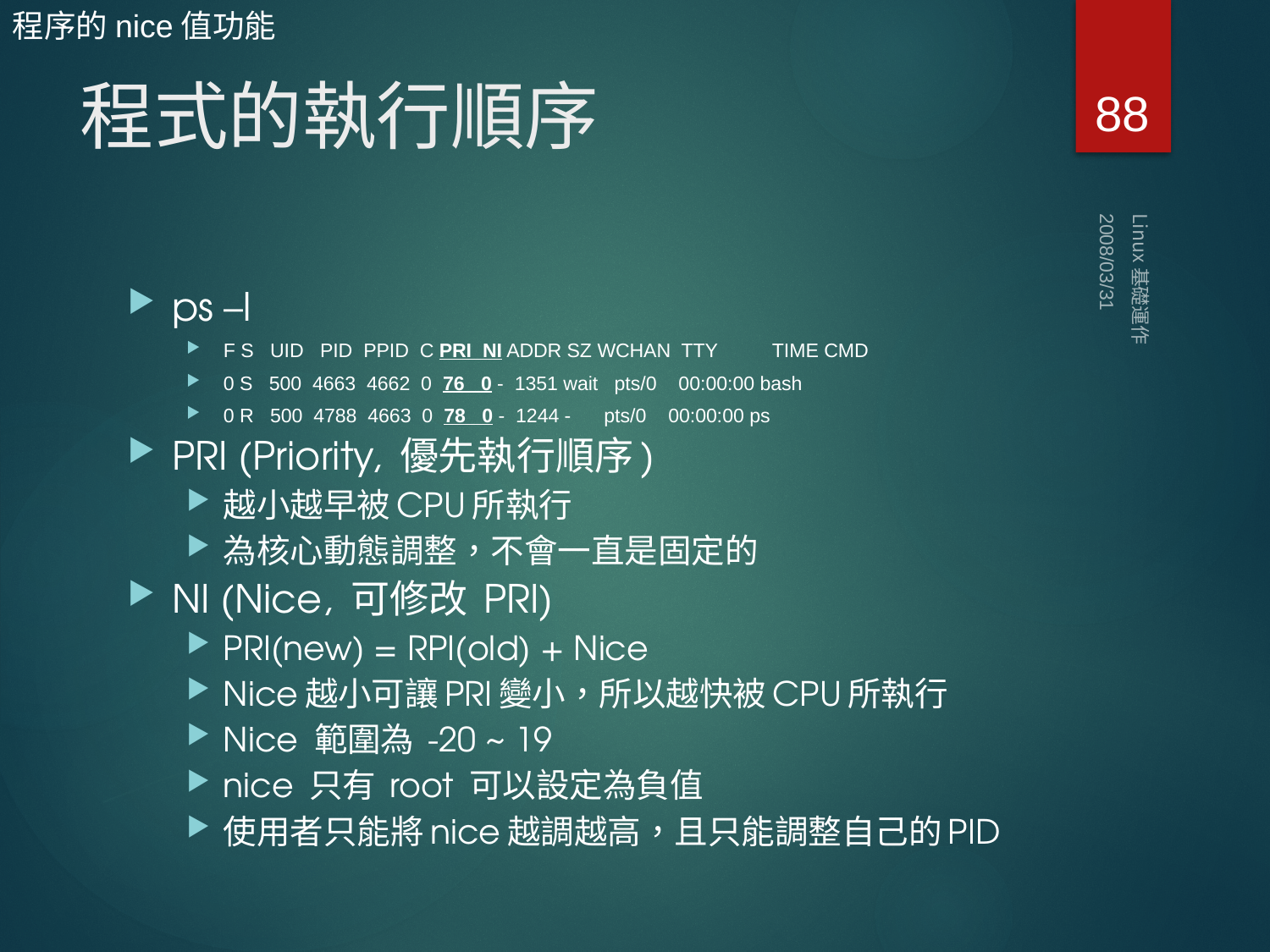

程序的nice值功能
88
# 程式的執行順序
2008/03/31
ps –l
F S   UID   PID  PPID  C PRI  NI ADDR SZ WCHAN  TTY          TIME CMD
0 S   500  4663  4662  0  76   0 -  1351 wait   pts/0    00:00:00 bash
0 R   500  4788  4663  0  78   0 -  1244 -      pts/0    00:00:00 ps
PRI (Priority, 優先執行順序)
越小越早被CPU所執行
為核心動態調整，不會一直是固定的
NI (Nice, 可修改 PRI)
PRI(new) = RPI(old) + Nice
Nice越小可讓PRI變小，所以越快被CPU所執行
Nice 範圍為 -20 ~ 19
nice 只有 root 可以設定為負值
使用者只能將nice越調越高，且只能調整自己的PID
Linux 基礎運作